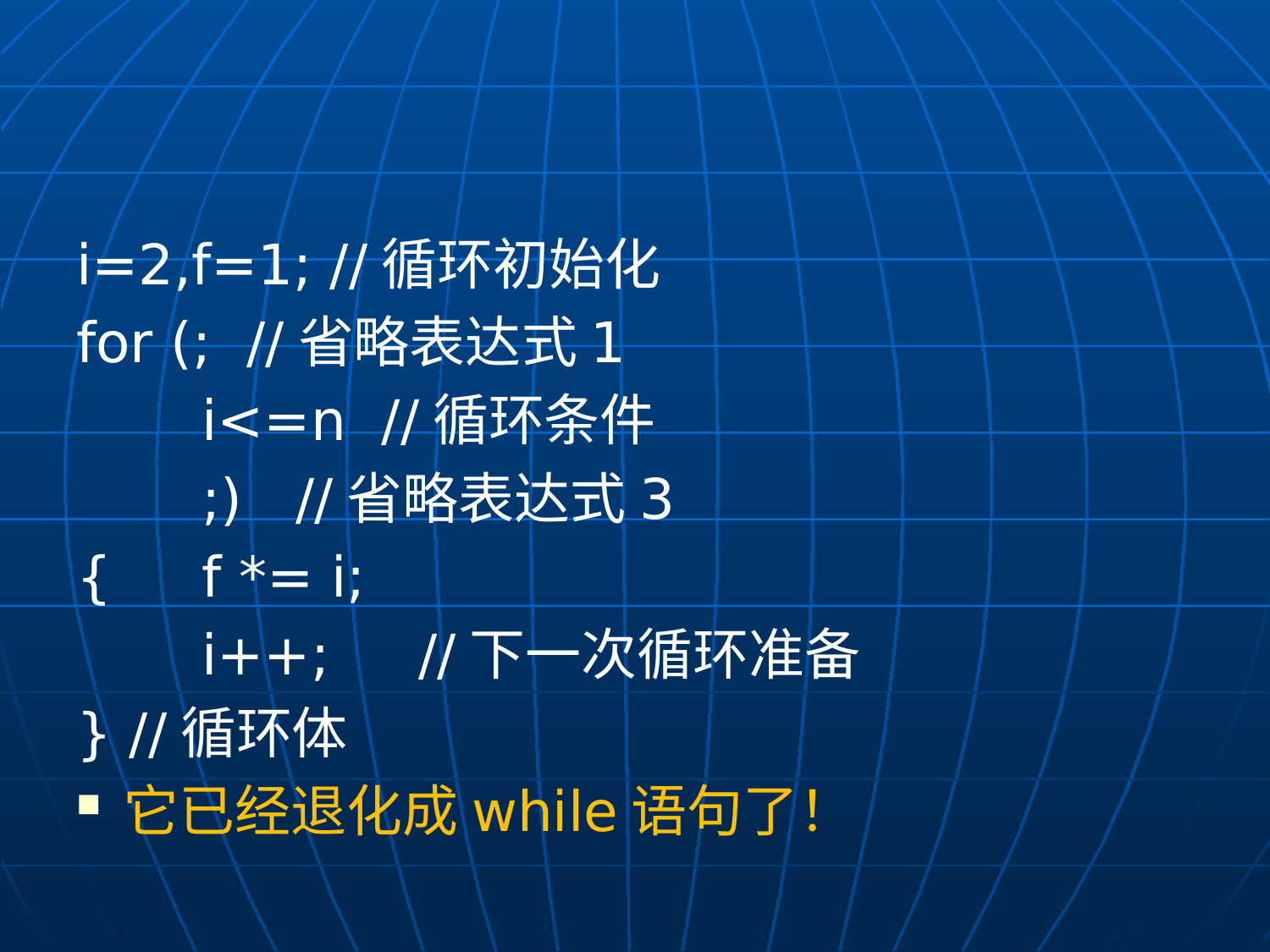

#
i=2,f=1; //循环初始化
for (;  //省略表达式1
	i<=n  //循环条件
	;)   //省略表达式3
{	f *= i;
	i++;     //下一次循环准备
} //循环体
它已经退化成while语句了！